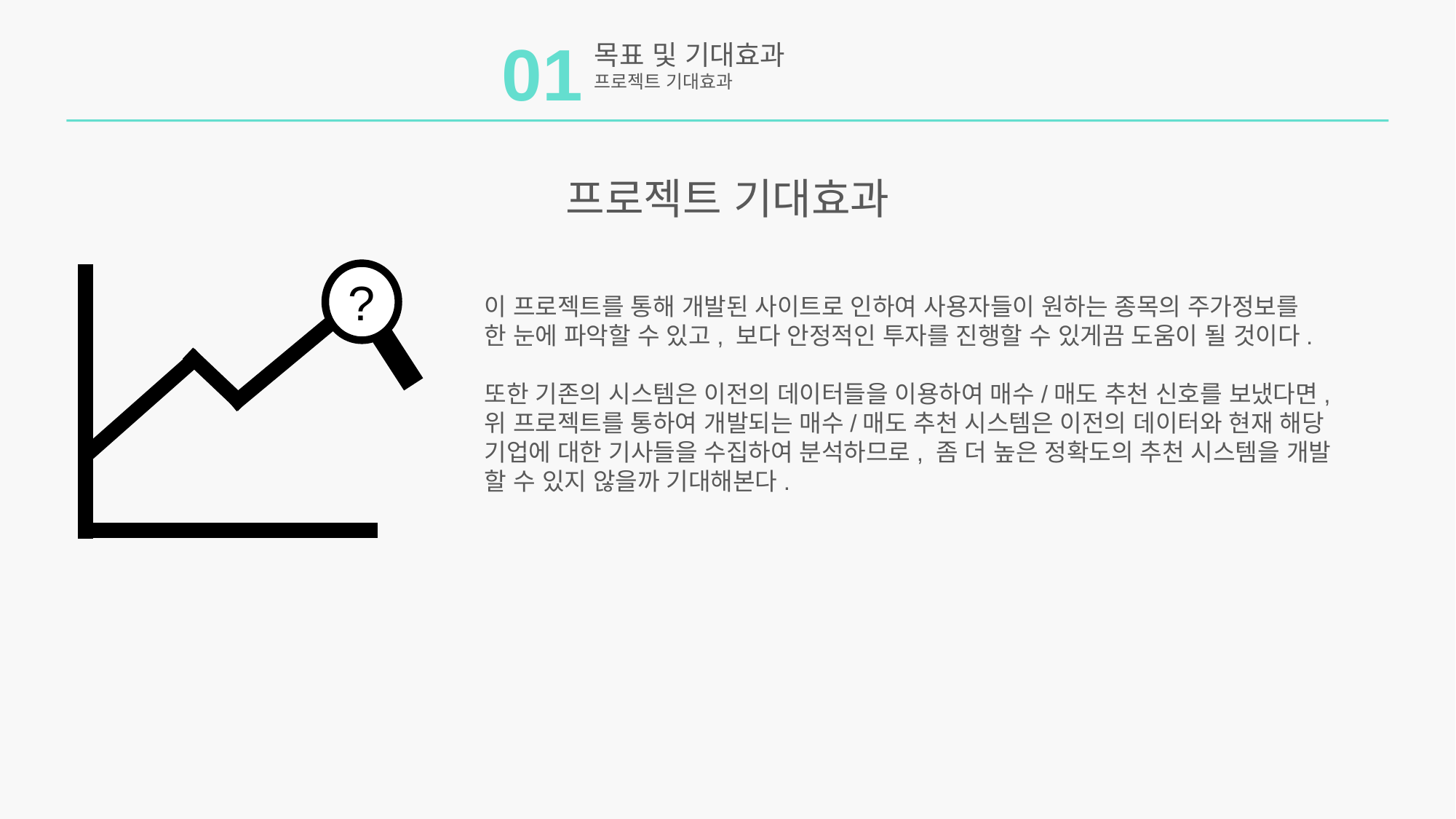

01
목표 및 기대효과
프로젝트 기대효과

프로젝트 기대효과

?
이 프로젝트를 통해 개발된 사이트로 인하여 사용자들이 원하는 종목의 주가정보를
한 눈에 파악할 수 있고, 보다 안정적인 투자를 진행할 수 있게끔 도움이 될 것이다.

또한 기존의 시스템은 이전의 데이터들을 이용하여 매수/매도 추천 신호를 보냈다면,
위 프로젝트를 통하여 개발되는 매수/매도 추천 시스템은 이전의 데이터와 현재 해당
기업에 대한 기사들을 수집하여 분석하므로, 좀 더 높은 정확도의 추천 시스템을 개발
할 수 있지 않을까 기대해본다.